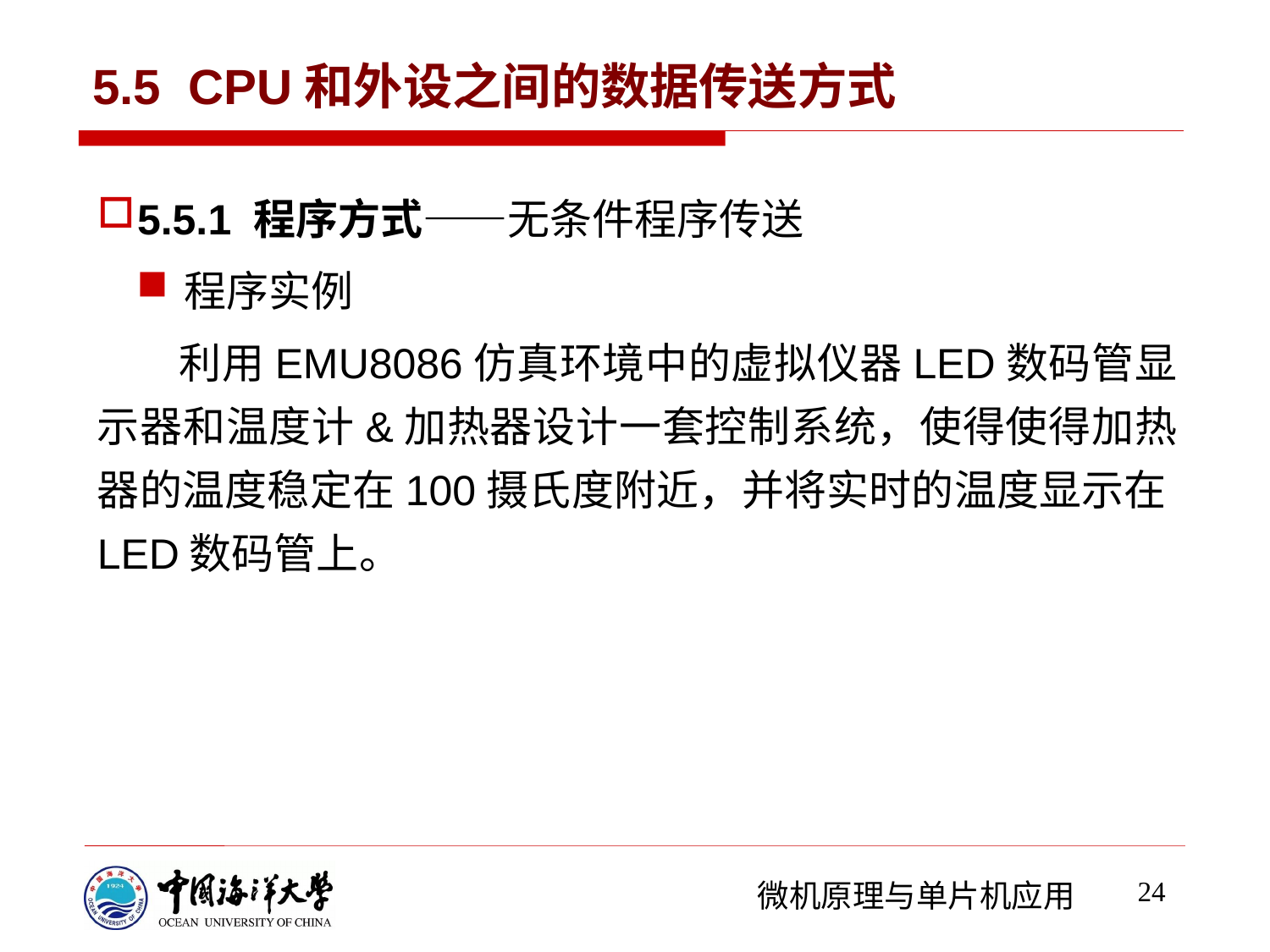

# 5.5  CPU和外设之间的数据传送方式
5.5.1 程序方式——无条件程序传送
程序实例
       利用EMU8086仿真环境中的虚拟仪器LED数码管显示器和温度计&加热器设计一套控制系统，使得使得加热器的温度稳定在100摄氏度附近，并将实时的温度显示在LED数码管上。
24